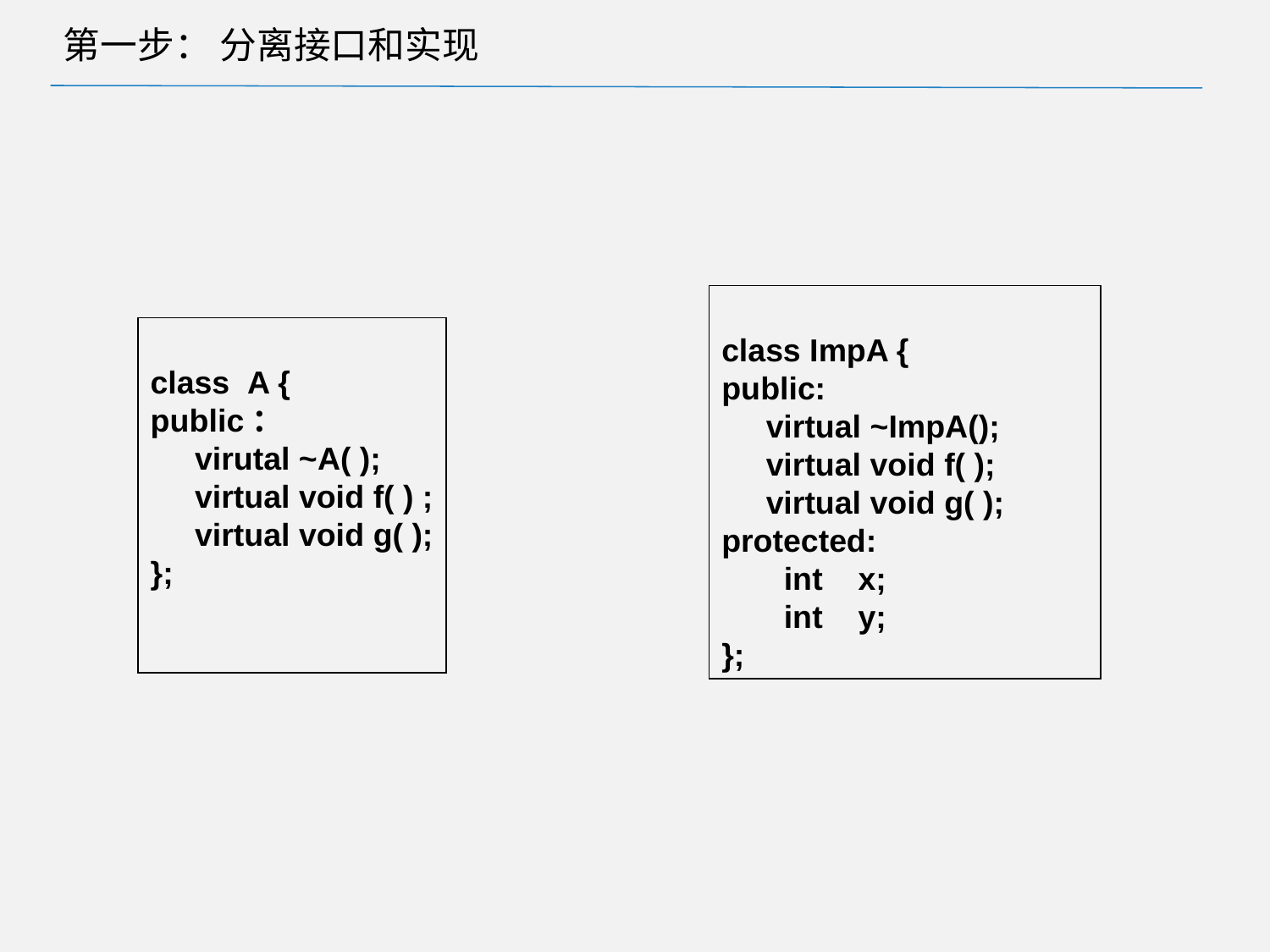

# 第一步： 分离接口和实现

class ImpA {
public:
     virtual ~ImpA();
     virtual void f( );
     virtual void g( );
protected:
       int    x;
       int    y;
};

class  A {
public：
     virutal ~A( );
     virtual void f( ) ;
     virtual void g( );
};